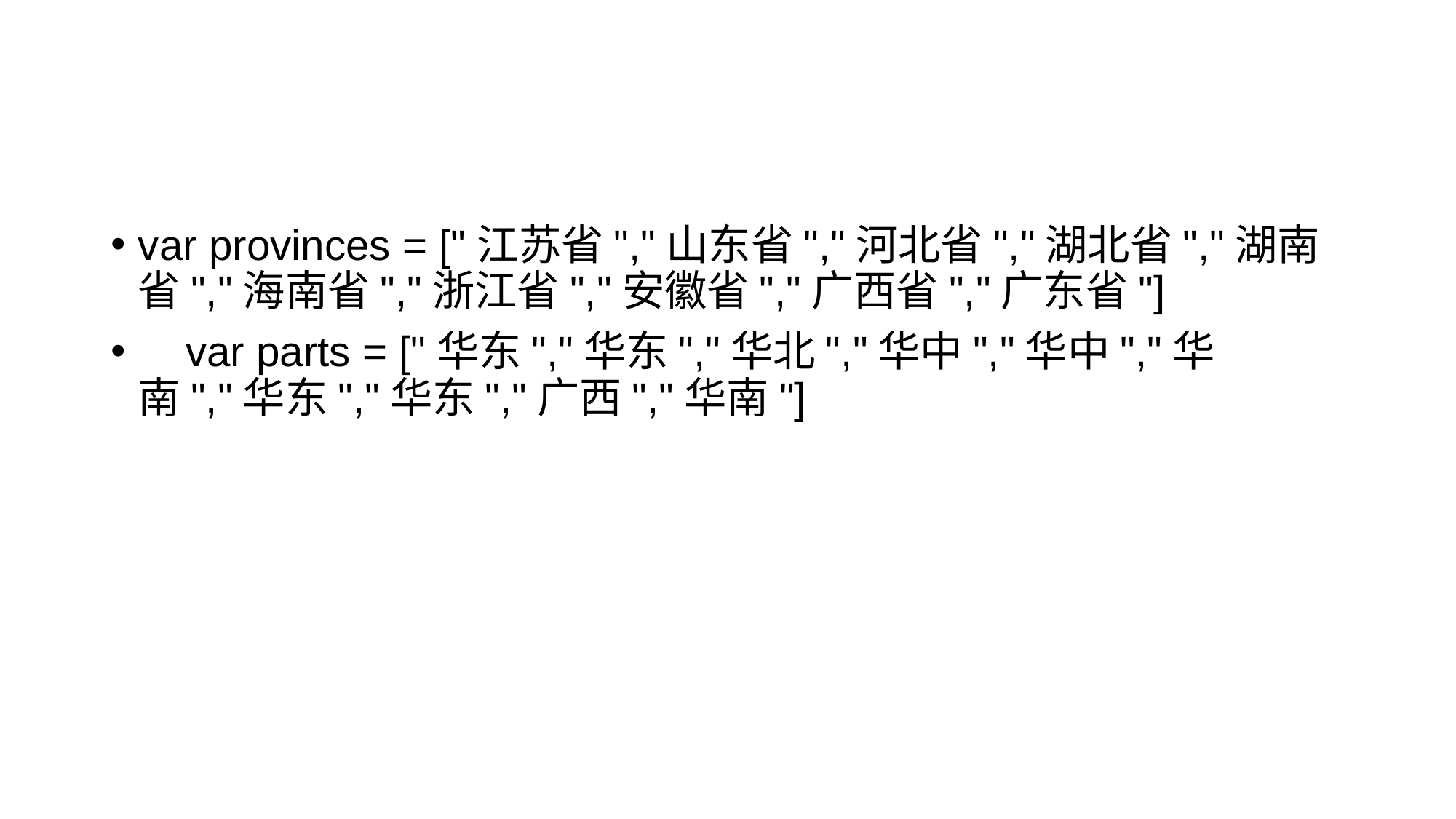

var provinces = ["江苏省","山东省","河北省","湖北省","湖南省","海南省","浙江省","安徽省","广西省","广东省"]
    var parts = ["华东","华东","华北","华中","华中","华南","华东","华东","广西","华南"]